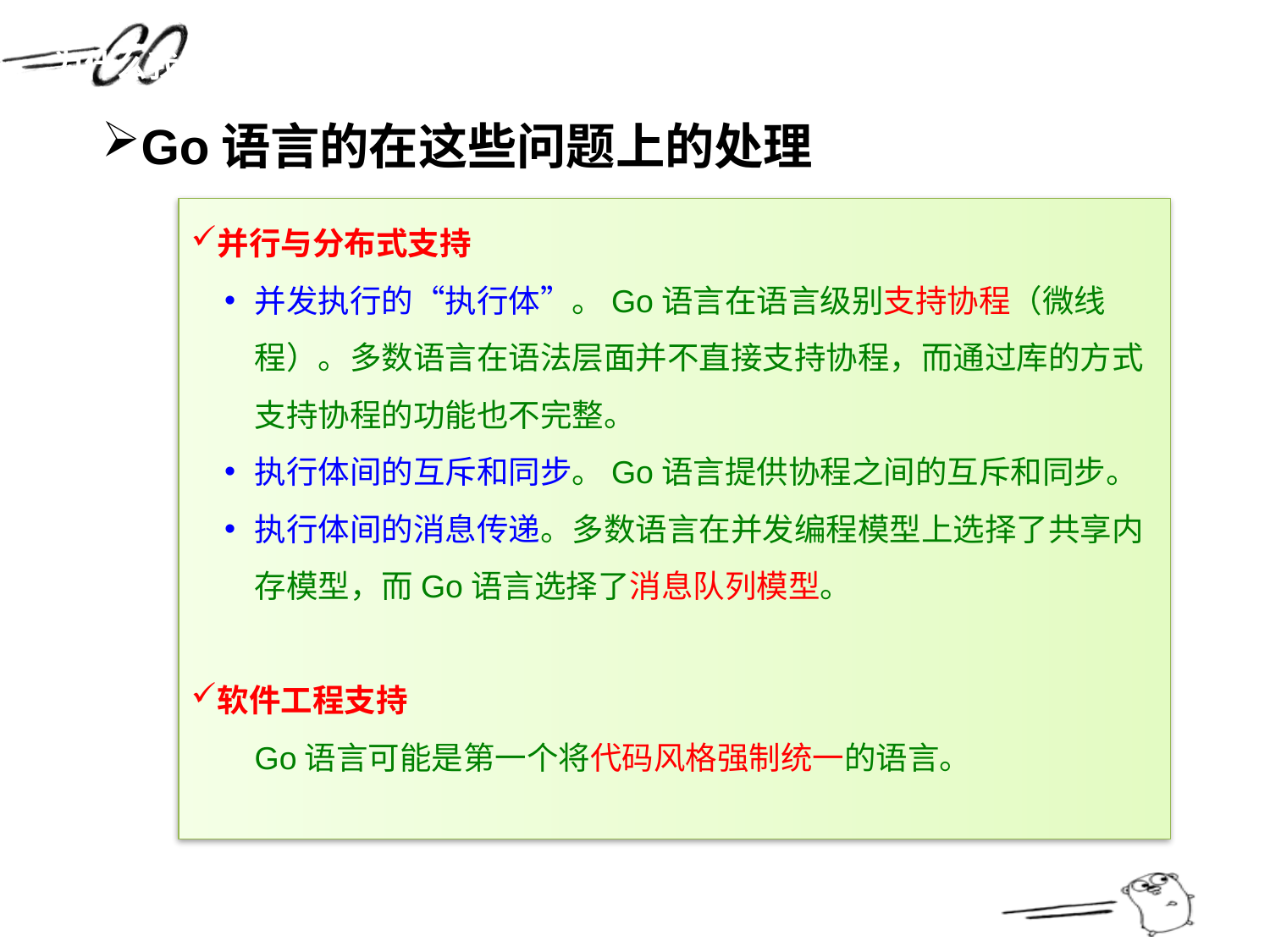

为什么我们需要Go语言
Go语言的在这些问题上的处理
并行与分布式支持
并发执行的“执行体”。Go语言在语言级别支持协程（微线程）。多数语言在语法层面并不直接支持协程，而通过库的方式支持协程的功能也不完整。
执行体间的互斥和同步。Go语言提供协程之间的互斥和同步。
执行体间的消息传递。多数语言在并发编程模型上选择了共享内存模型，而Go语言选择了消息队列模型。

软件工程支持
Go语言可能是第一个将代码风格强制统一的语言。

9